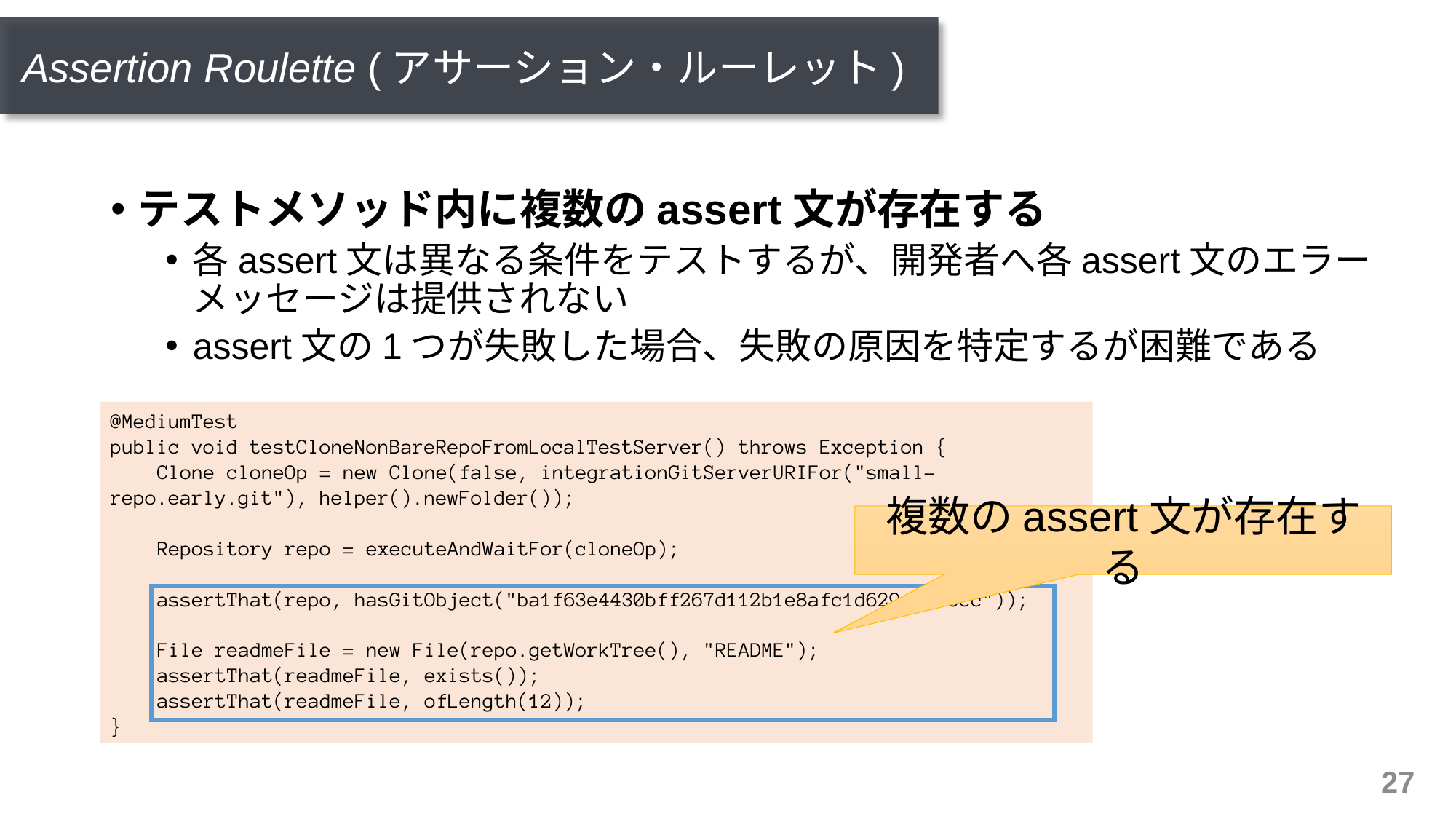

# Assertion Roulette (アサーション・ルーレット)
テストメソッド内に複数のassert文が存在する
各assert文は異なる条件をテストするが、開発者へ各assert文のエラーメッセージは提供されない
assert文の1つが失敗した場合、失敗の原因を特定するが困難である
@MediumTest
public void testCloneNonBareRepoFromLocalTestServer() throws Exception {
    Clone cloneOp = new Clone(false, integrationGitServerURIFor("small-repo.early.git"), helper().newFolder());

    Repository repo = executeAndWaitFor(cloneOp);

    assertThat(repo, hasGitObject("ba1f63e4430bff267d112b1e8afc1d6294db0ccc"));

    File readmeFile = new File(repo.getWorkTree(), "README");
    assertThat(readmeFile, exists());
    assertThat(readmeFile, ofLength(12));
}
複数のassert文が存在する